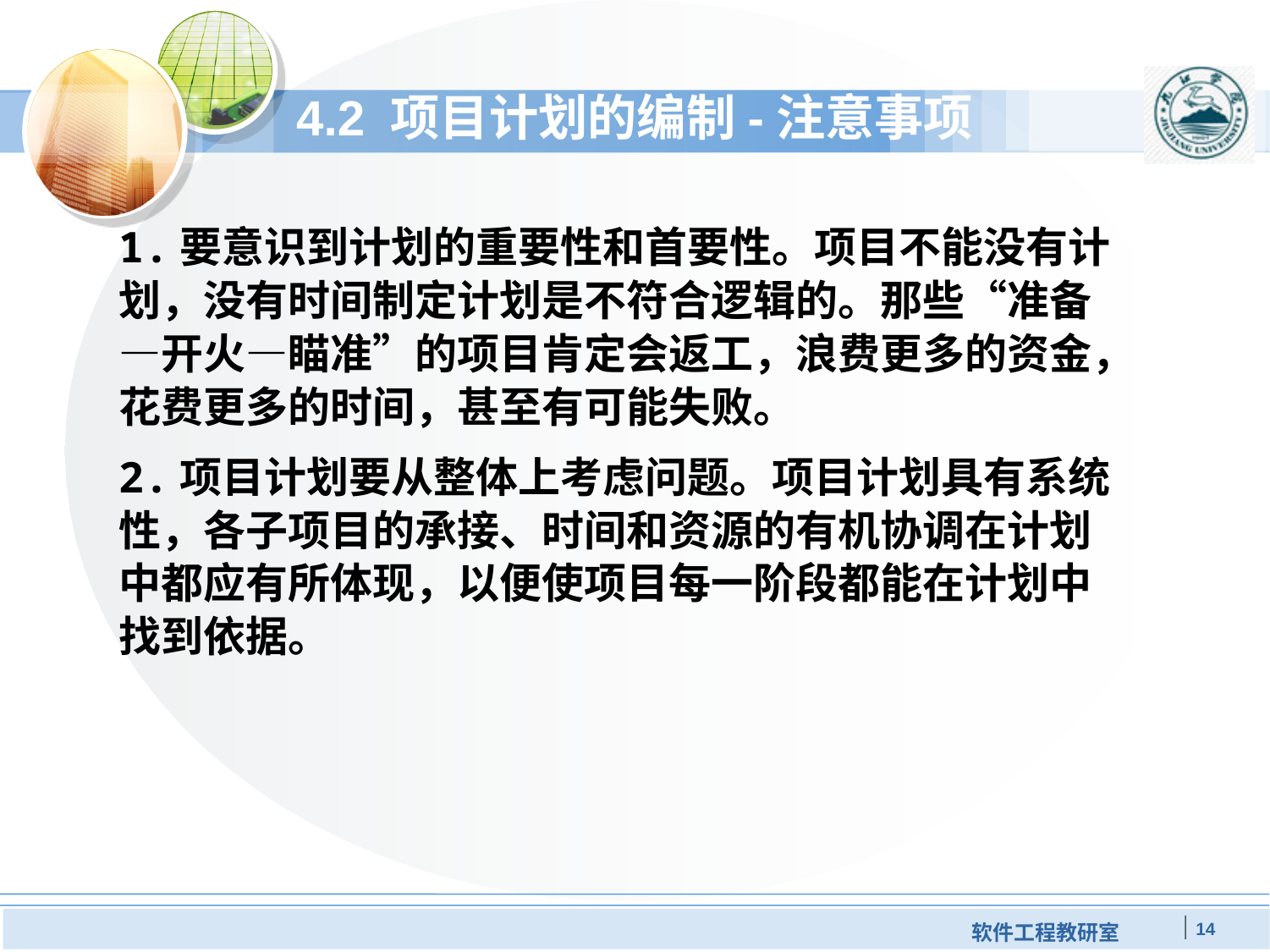

# 4.2 项目计划的编制-注意事项
1.要意识到计划的重要性和首要性。项目不能没有计划，没有时间制定计划是不符合逻辑的。那些“准备—开火—瞄准”的项目肯定会返工，浪费更多的资金，花费更多的时间，甚至有可能失败。
2.项目计划要从整体上考虑问题。项目计划具有系统性，各子项目的承接、时间和资源的有机协调在计划中都应有所体现，以便使项目每一阶段都能在计划中找到依据。